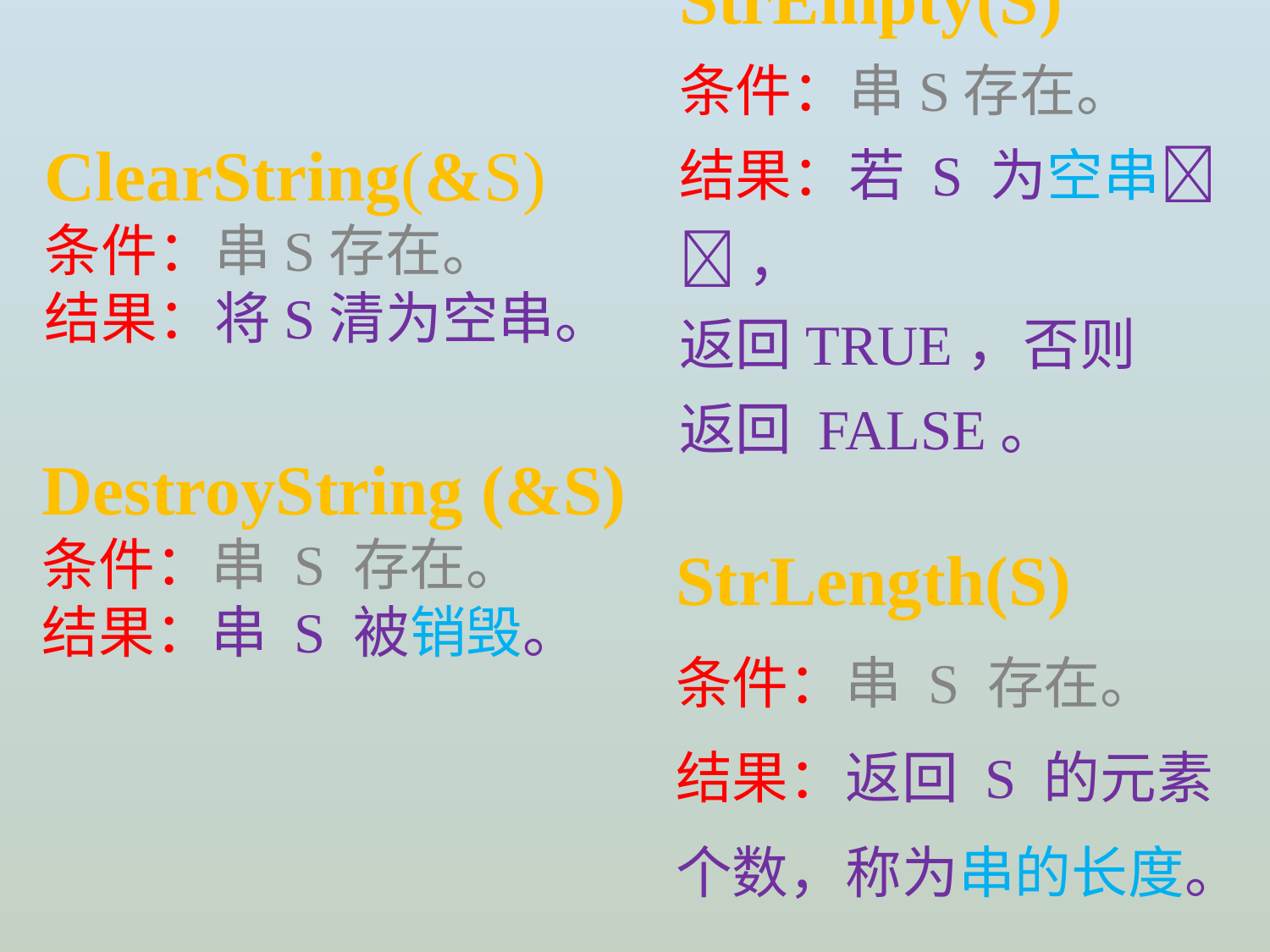

StrEmpty(S)
条件：串S存在。
结果：若 S 为空串′′ ，
返回TRUE，否则
返回 FALSE。
ClearString(&S)
条件：串S存在。
结果：将S清为空串。
DestroyString (&S)
条件：串 S 存在。
结果：串 S 被销毁。
StrLength(S)
条件：串 S 存在。
结果：返回 S 的元素
个数，称为串的长度。